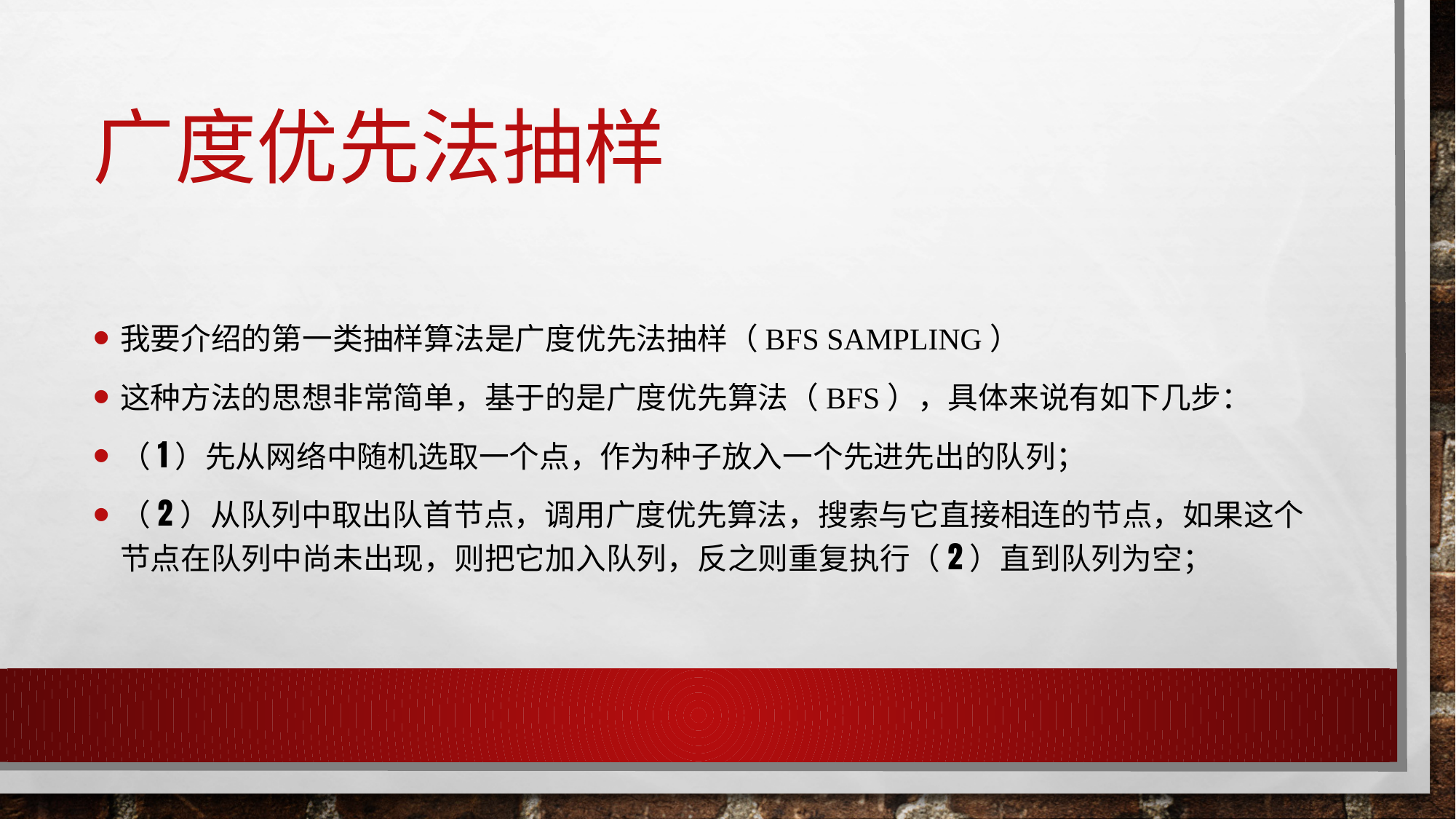

# 广度优先法抽样
我要介绍的第一类抽样算法是广度优先法抽样（BFS Sampling）
这种方法的思想非常简单，基于的是广度优先算法（BFS），具体来说有如下几步：
（1）先从网络中随机选取一个点，作为种子放入一个先进先出的队列；
（2）从队列中取出队首节点，调用广度优先算法，搜索与它直接相连的节点，如果这个节点在队列中尚未出现，则把它加入队列，反之则重复执行（2）直到队列为空；